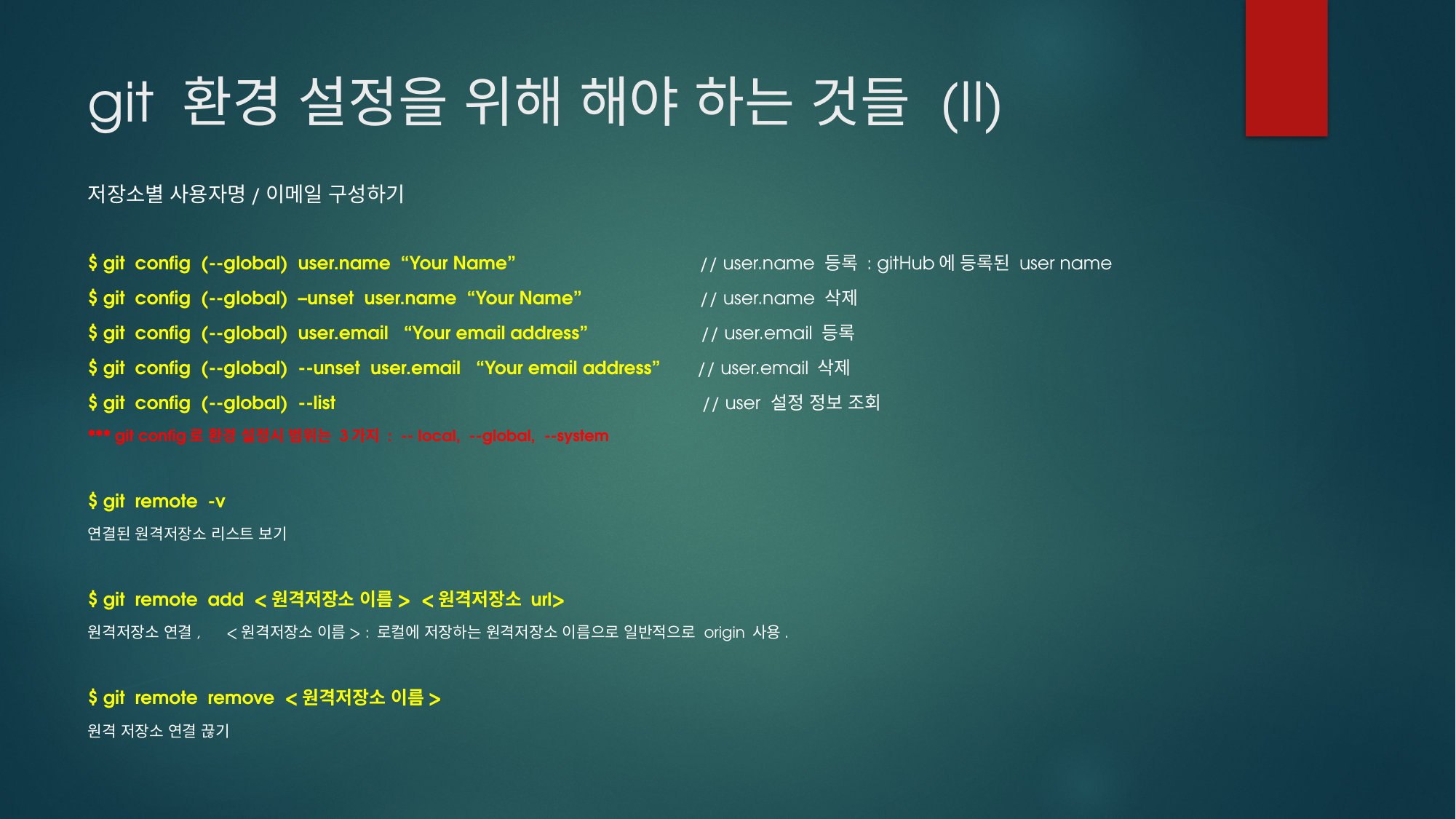

# git 환경 설정을 위해 해야 하는 것들 (II)
저장소별 사용자명/이메일 구성하기

$ git  config  (--global)  user.name  “Your Name”                                    // user.name 등록 : gitHub에 등록된 user name
$ git  config  (--global)  –unset  user.name  “Your Name”                       // user.name 삭제
$ git  config  (--global)  user.email   “Your email address”                      // user.email 등록
$ git  config  (--global)  --unset  user.email   “Your email address”       // user.email 삭제
$ git  config  (--global)  --list                                                                        // user 설정 정보 조회
*** git config로 환경 설정시 범위는 3가지 :  -- local,  --global,  --system

$ git  remote  -v
연결된 원격저장소 리스트 보기

$ git  remote  add  <원격저장소 이름>  <원격저장소 url>
원격저장소 연결,      <원격저장소 이름> : 로컬에 저장하는 원격저장소 이름으로 일반적으로 origin 사용.

$ git  remote  remove  <원격저장소 이름>
원격 저장소 연결 끊기